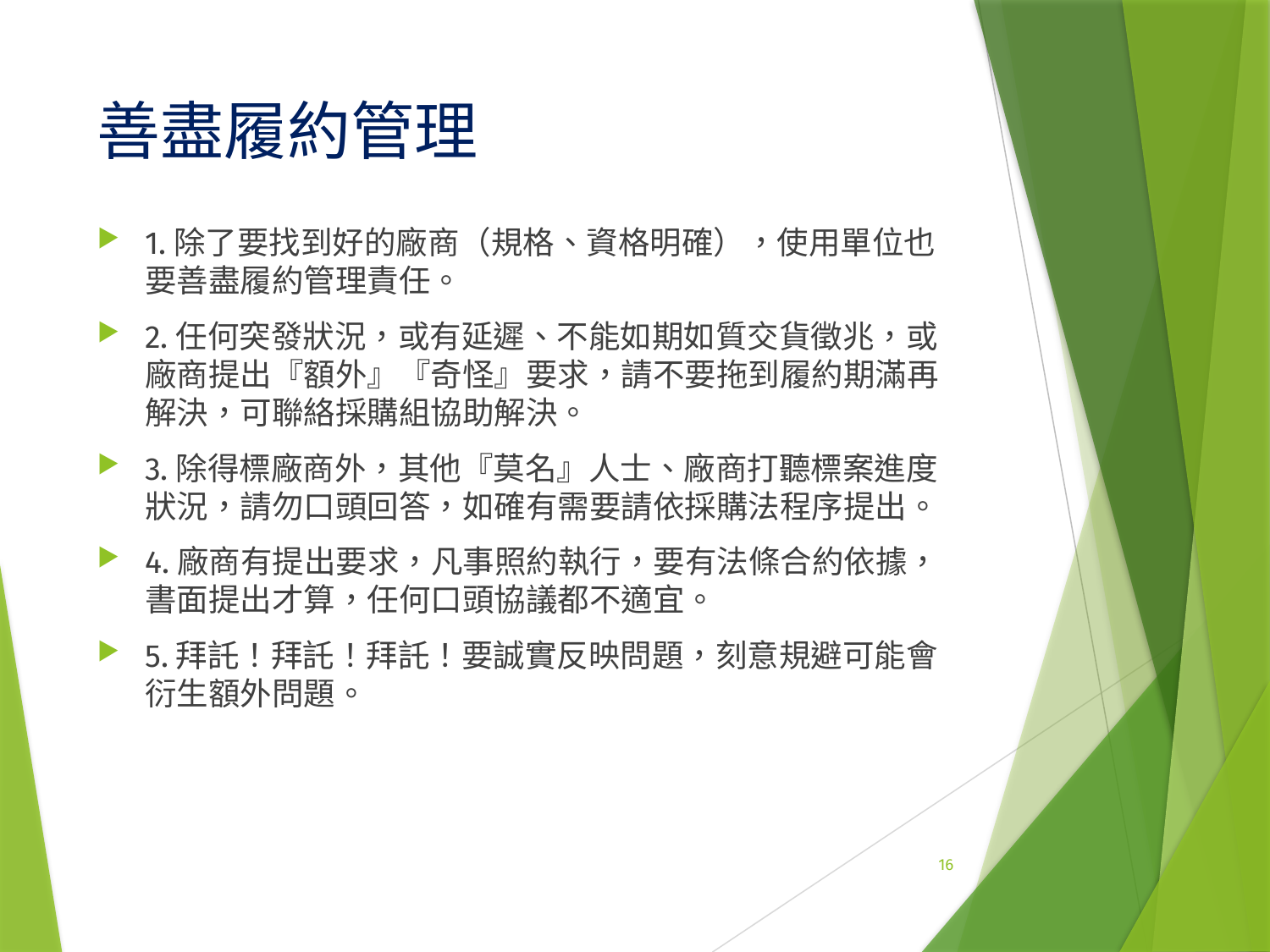

# 善盡履約管理
1.除了要找到好的廠商（規格、資格明確），使用單位也要善盡履約管理責任。
2.任何突發狀況，或有延遲、不能如期如質交貨徵兆，或廠商提出『額外』『奇怪』要求，請不要拖到履約期滿再解決，可聯絡採購組協助解決。
3.除得標廠商外，其他『莫名』人士、廠商打聽標案進度狀況，請勿口頭回答，如確有需要請依採購法程序提出。
4.廠商有提出要求，凡事照約執行，要有法條合約依據，書面提出才算，任何口頭協議都不適宜。
5.拜託！拜託！拜託！要誠實反映問題，刻意規避可能會衍生額外問題。
16